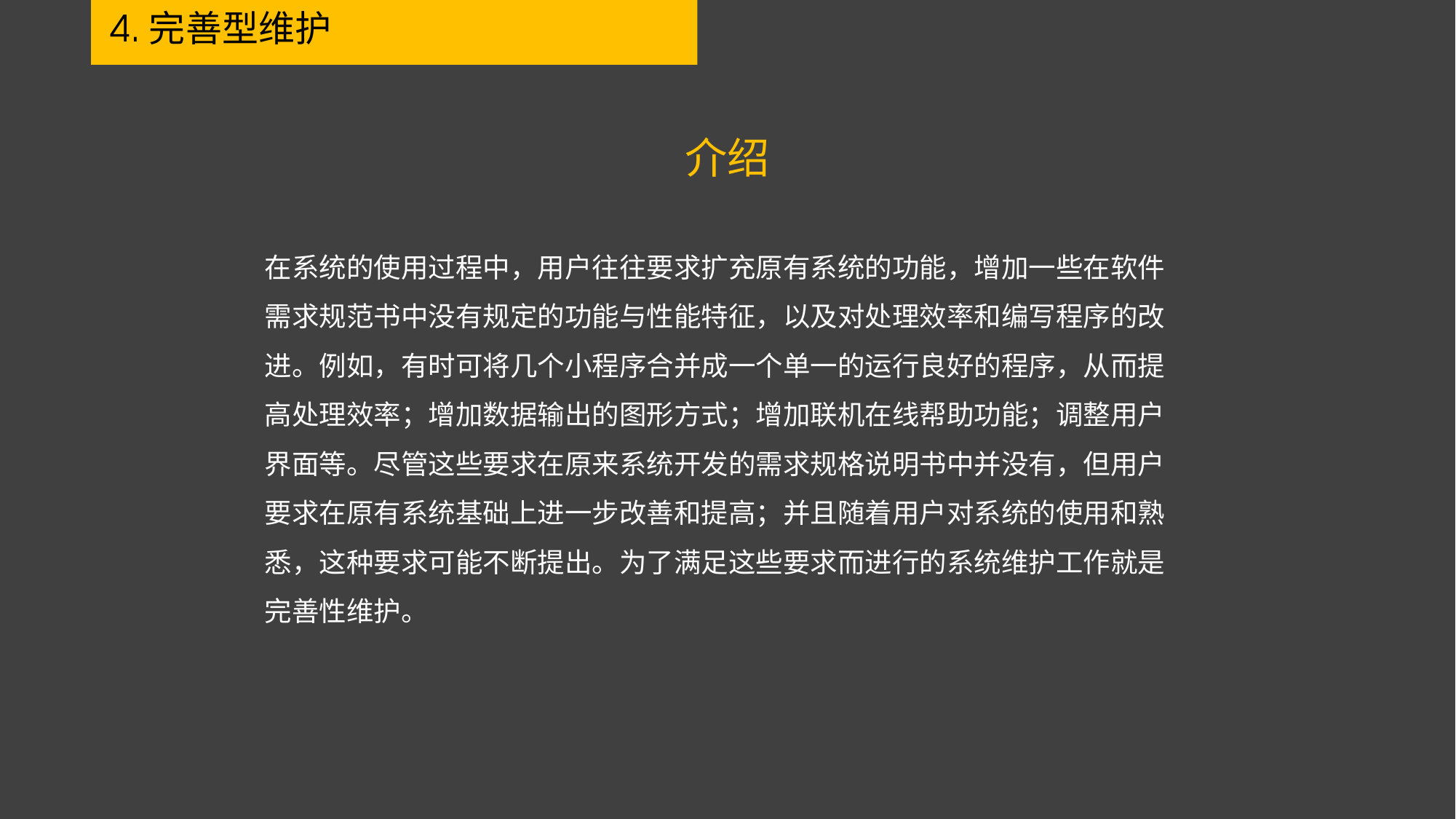

4.完善型维护

介绍
在系统的使用过程中，用户往往要求扩充原有系统的功能，增加一些在软件需求规范书中没有规定的功能与性能特征，以及对处理效率和编写程序的改进。例如，有时可将几个小程序合并成一个单一的运行良好的程序，从而提高处理效率；增加数据输出的图形方式；增加联机在线帮助功能；调整用户界面等。尽管这些要求在原来系统开发的需求规格说明书中并没有，但用户要求在原有系统基础上进一步改善和提高；并且随着用户对系统的使用和熟悉，这种要求可能不断提出。为了满足这些要求而进行的系统维护工作就是完善性维护。